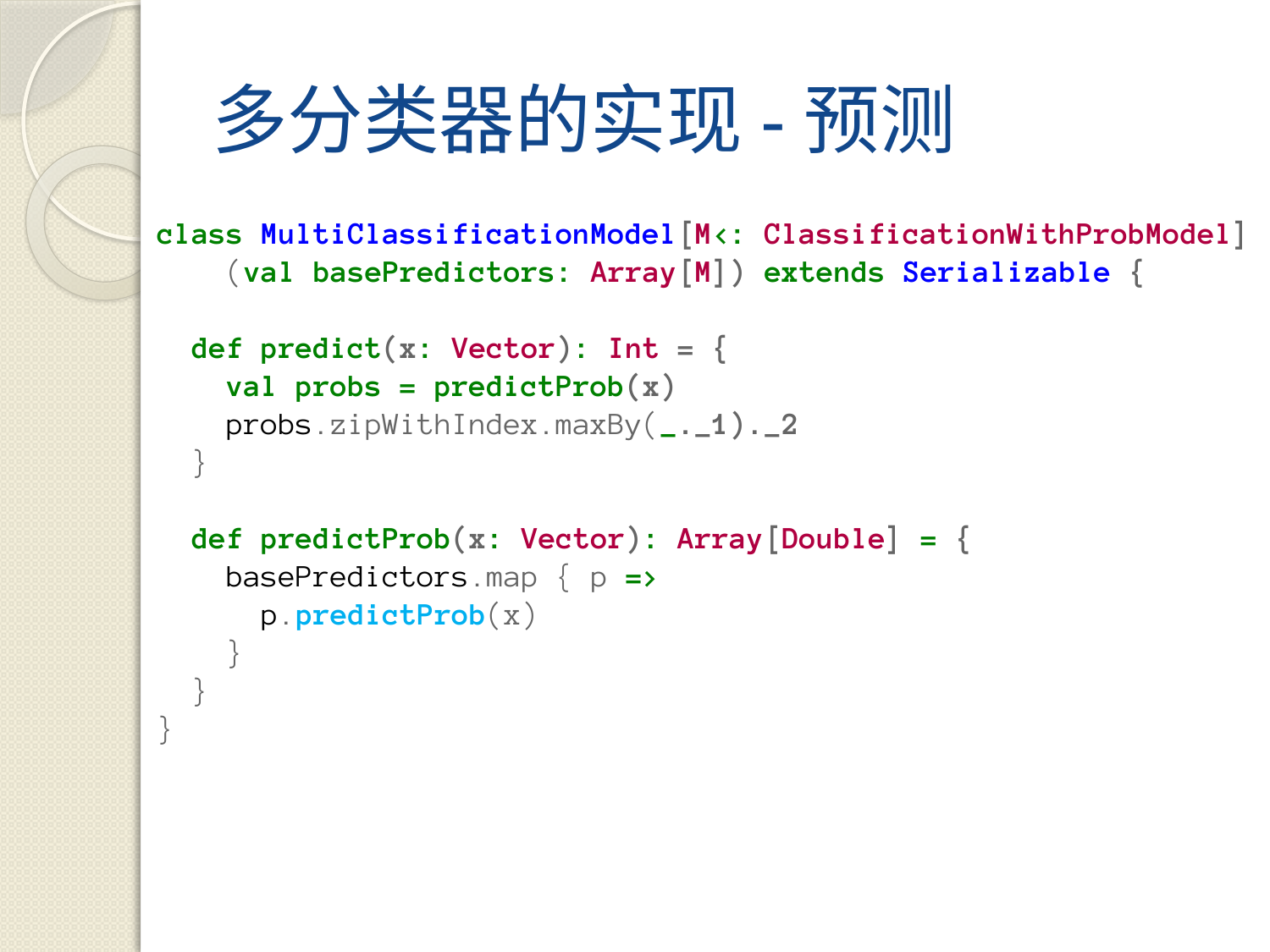

# 多分类器的实现-预测
class MultiClassificationModel[M<: ClassificationWithProbModel]
    (val basePredictors: Array[M]) extends Serializable {

  def predict(x: Vector): Int = {
    val probs = predictProb(x)
    probs.zipWithIndex.maxBy(_._1)._2
  }

  def predictProb(x: Vector): Array[Double] = {
    basePredictors.map { p =>
      p.predictProb(x)
    }
  }
}